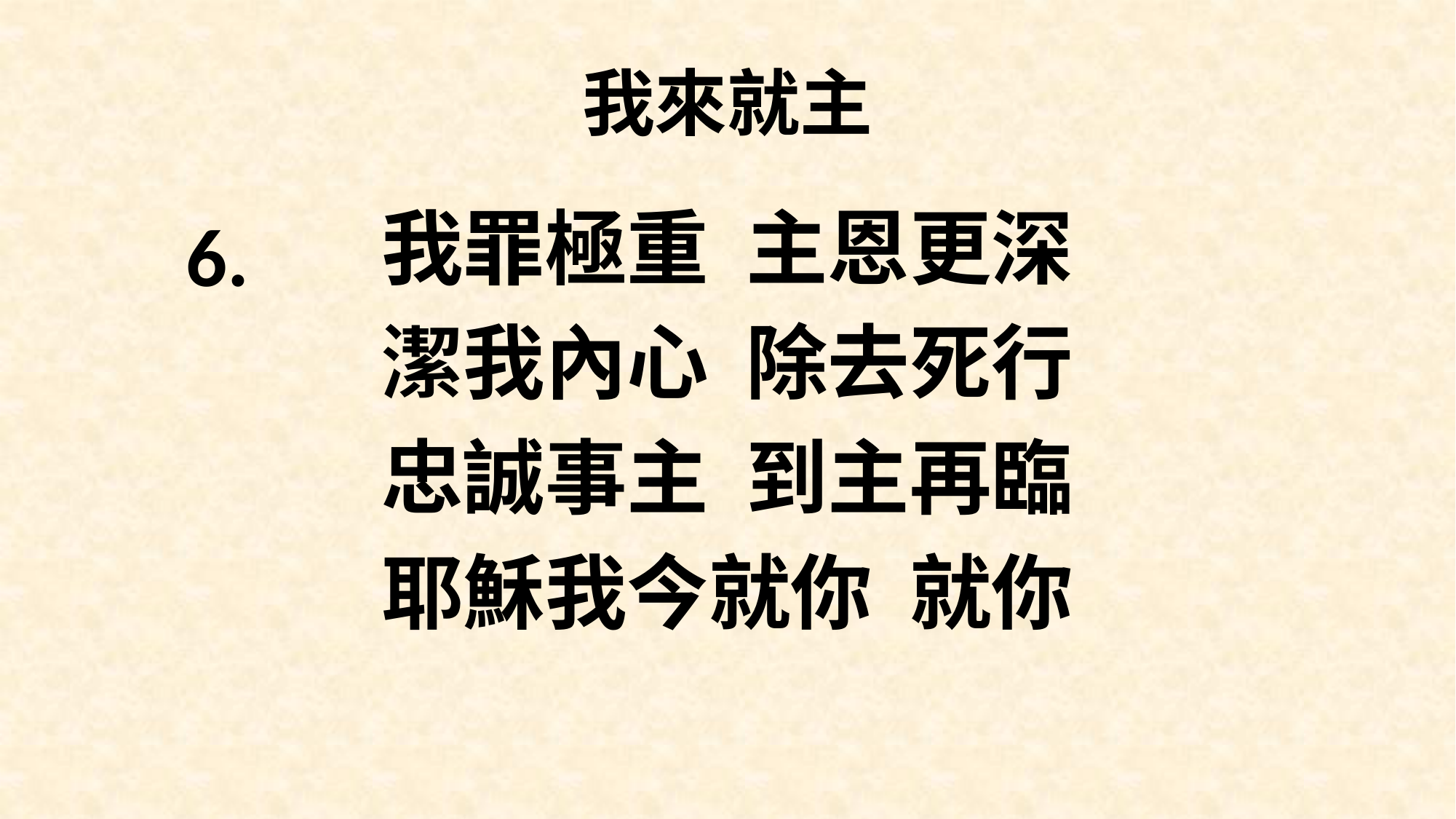

# 我來就主
我罪極重  主恩更深
潔我內心  除去死行
忠誠事主  到主再臨
耶穌我今就你  就你
6.